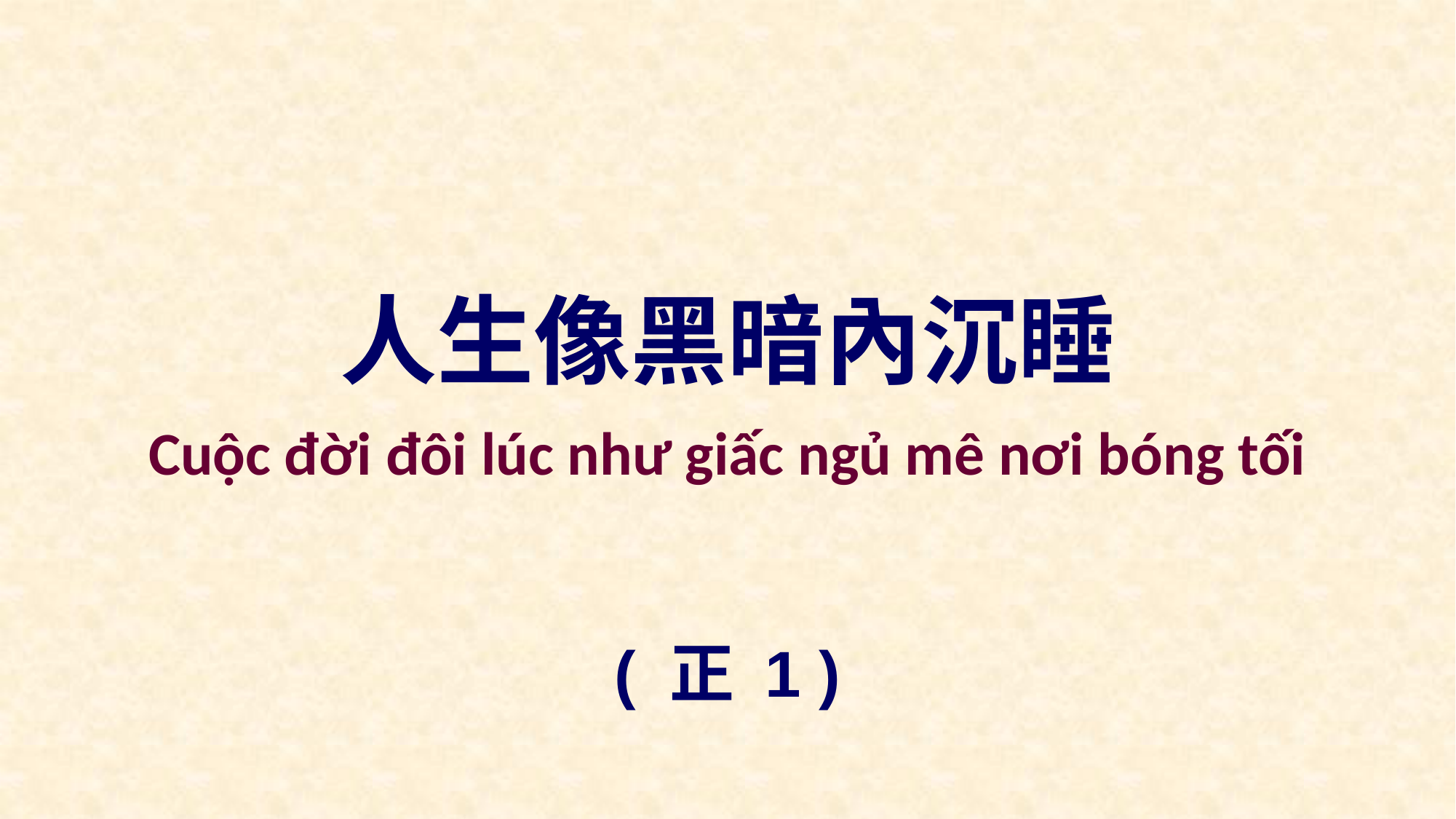

人生像黑暗內沉睡
Cuộc đời đôi lúc như giấc ngủ mê nơi bóng tối
( 正 1 )